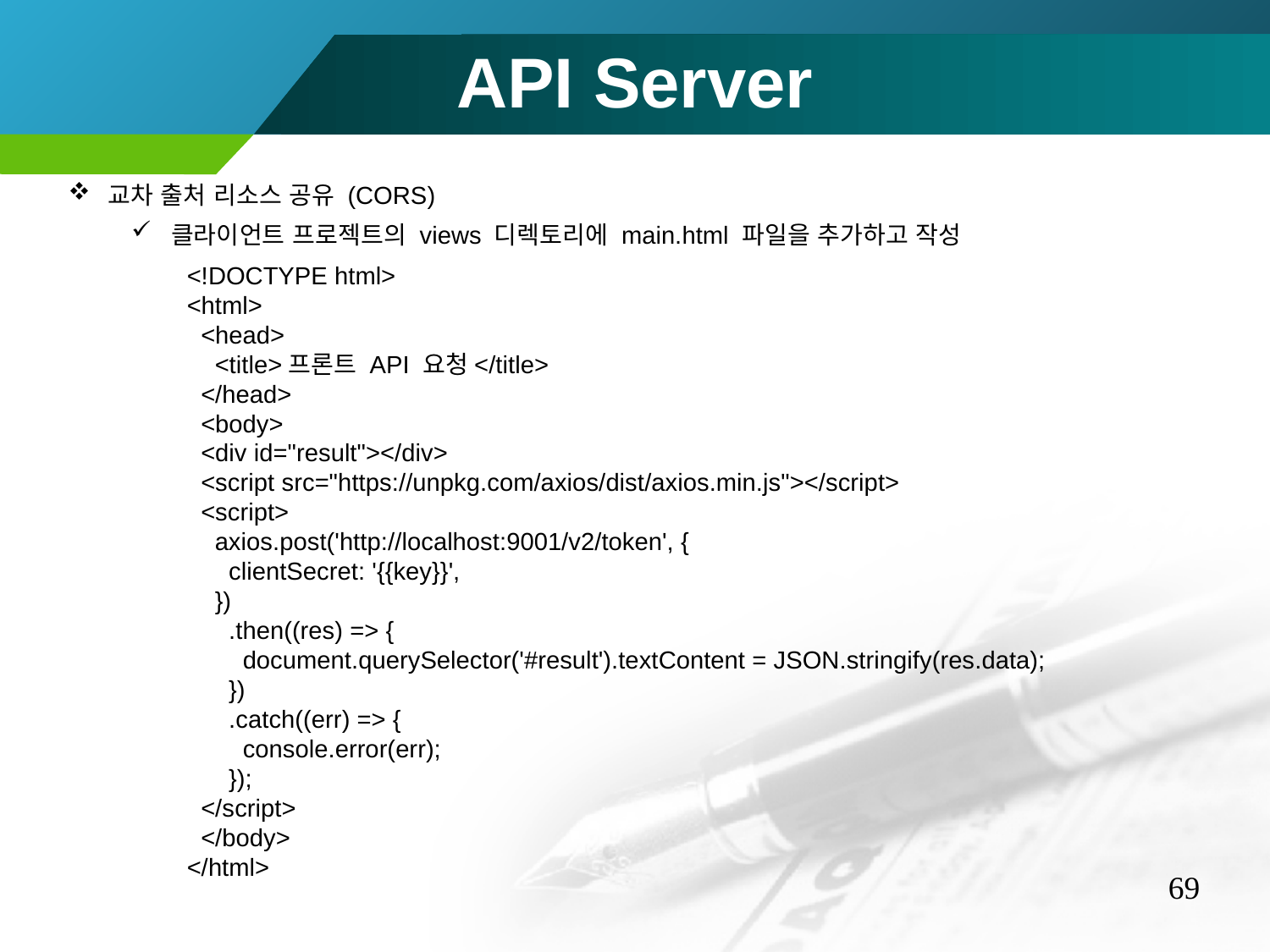

API Server
교차 출처 리소스 공유 (CORS)
클라이언트 프로젝트의 views 디렉토리에 main.html 파일을 추가하고 작성
<!DOCTYPE html>
<html>
  <head>
    <title>프론트 API 요청</title>
  </head>
  <body>
  <div id="result"></div>
  <script src="https://unpkg.com/axios/dist/axios.min.js"></script>
  <script>
    axios.post('http://localhost:9001/v2/token', {
      clientSecret: '{{key}}',
    })
      .then((res) => {
        document.querySelector('#result').textContent = JSON.stringify(res.data);
      })
      .catch((err) => {
        console.error(err);
      });
  </script>
  </body>
</html>

69